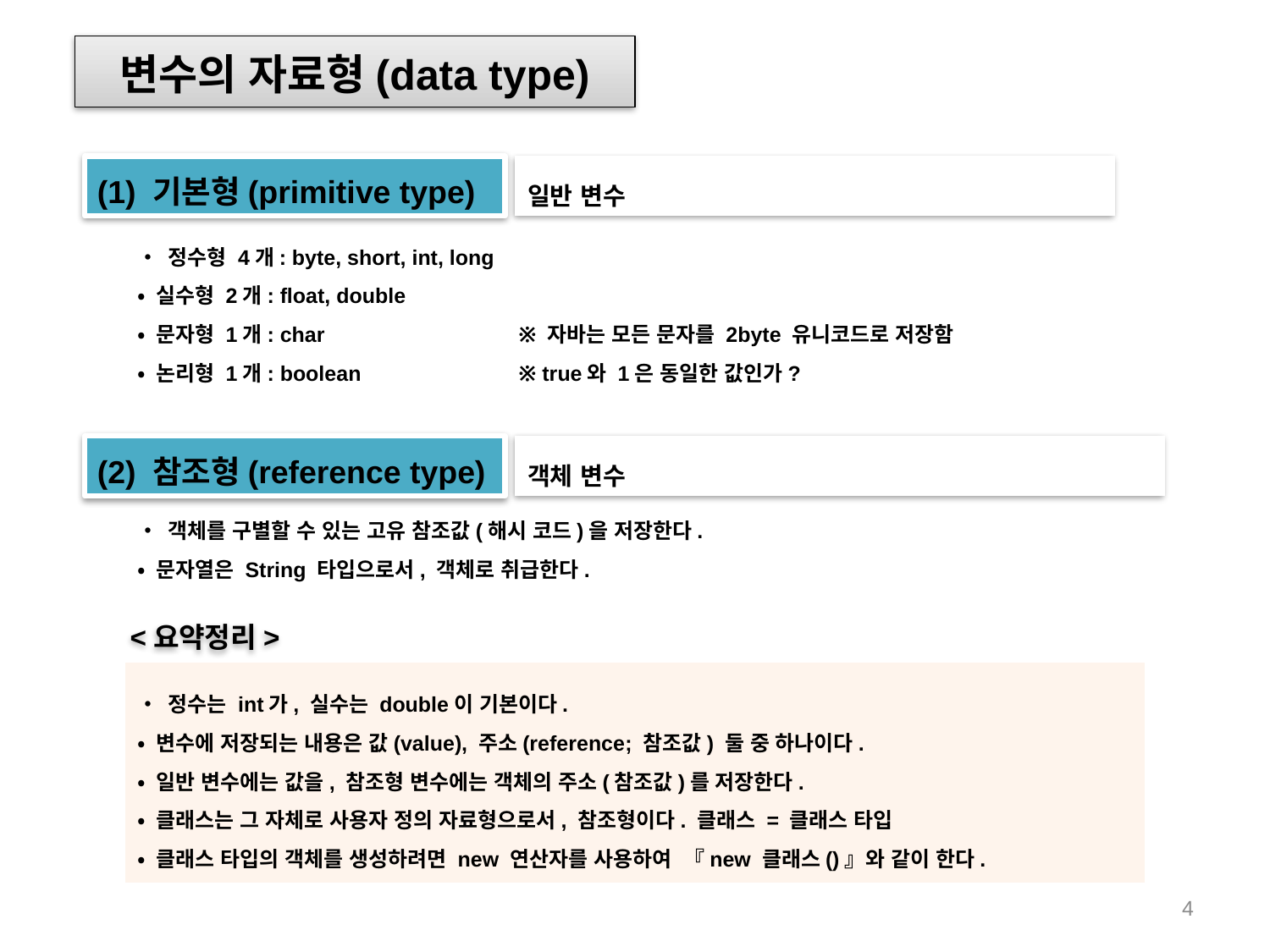

변수의 자료형(data type)
(1) 기본형(primitive type)
일반 변수
• 정수형 4개: byte, short, int, long
• 실수형 2개: float, double
• 문자형 1개: char		※ 자바는 모든 문자를 2byte 유니코드로 저장함
• 논리형 1개: boolean		※ true와 1은 동일한 값인가?
(2) 참조형(reference type)
객체 변수
• 객체를 구별할 수 있는 고유 참조값(해시 코드)을 저장한다.
• 문자열은 String 타입으로서, 객체로 취급한다.
<요약정리>
• 정수는 int가, 실수는 double이 기본이다.
• 변수에 저장되는 내용은 값(value), 주소(reference; 참조값) 둘 중 하나이다.
• 일반 변수에는 값을, 참조형 변수에는 객체의 주소(참조값)를 저장한다.
• 클래스는 그 자체로 사용자 정의 자료형으로서, 참조형이다. 클래스 = 클래스 타입
• 클래스 타입의 객체를 생성하려면 new 연산자를 사용하여  『new 클래스()』와 같이 한다.
4